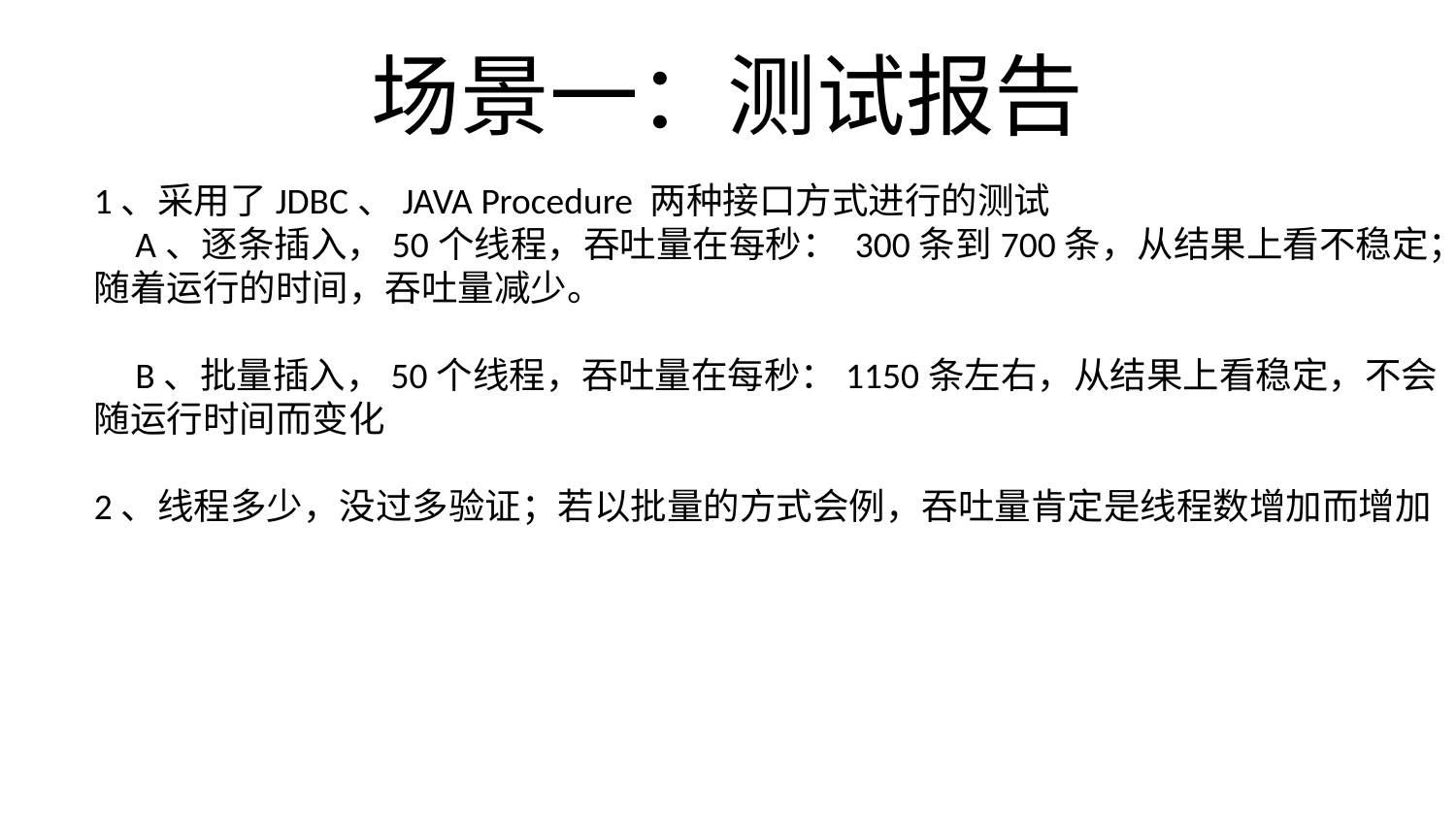

# 场景一：测试报告

1、采用了JDBC、JAVA Procedure 两种接口方式进行的测试
     A、逐条插入，50个线程，吞吐量在每秒： 300条到700条，从结果上看不稳定；随着运行的时间，吞吐量减少。

     B、批量插入，50个线程，吞吐量在每秒：1150条左右，从结果上看稳定，不会随运行时间而变化

2、线程多少，没过多验证；若以批量的方式会例，吞吐量肯定是线程数增加而增加